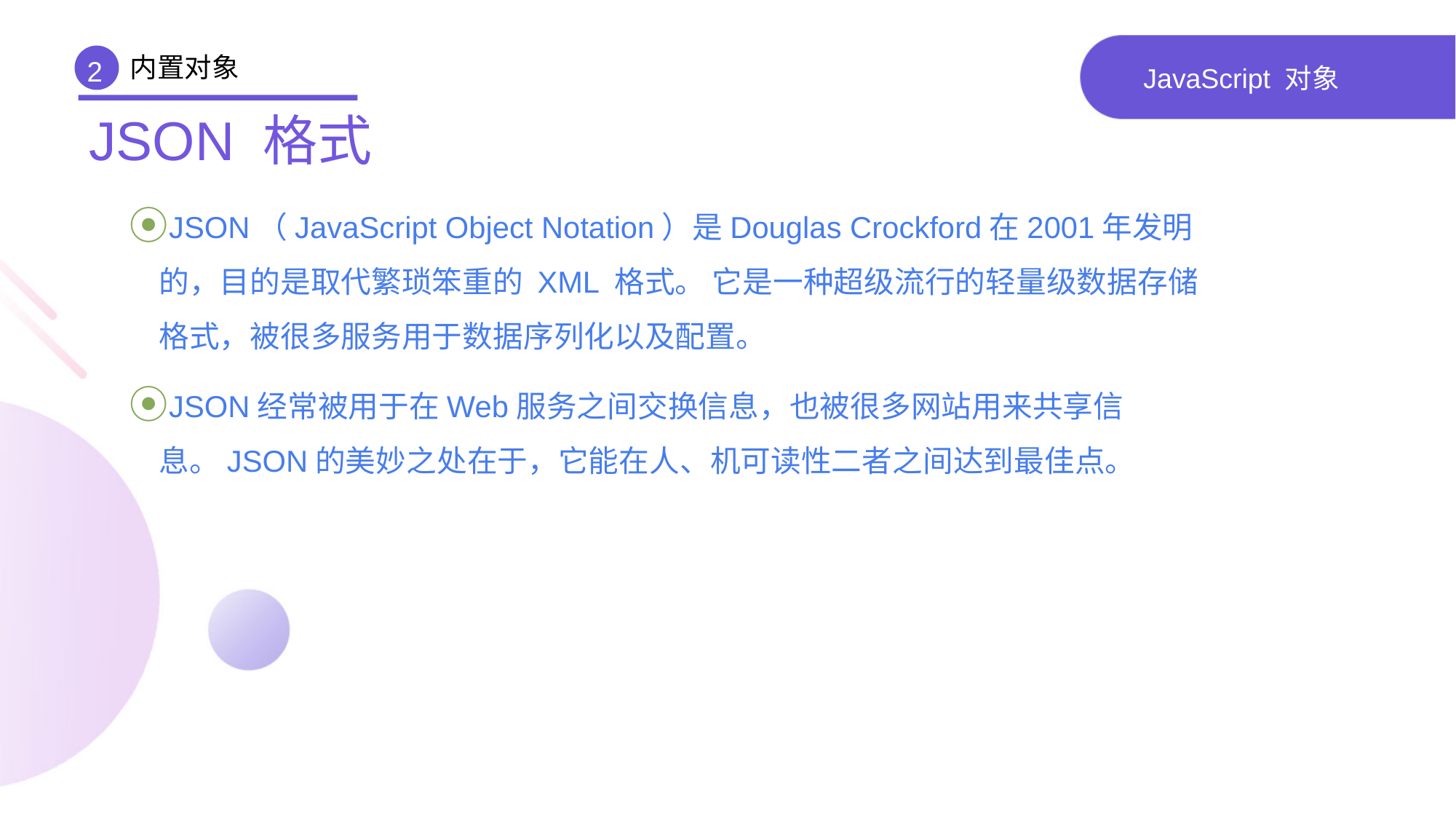

内置对象
2
# JavaScript 对象
JSON 格式
JSON（JavaScript Object Notation）是Douglas Crockford在2001年发明的，目的是取代繁琐笨重的 XML 格式。 它是一种超级流行的轻量级数据存储格式，被很多服务用于数据序列化以及配置。
JSON经常被用于在Web服务之间交换信息，也被很多网站用来共享信息。JSON的美妙之处在于，它能在人、机可读性二者之间达到最佳点。